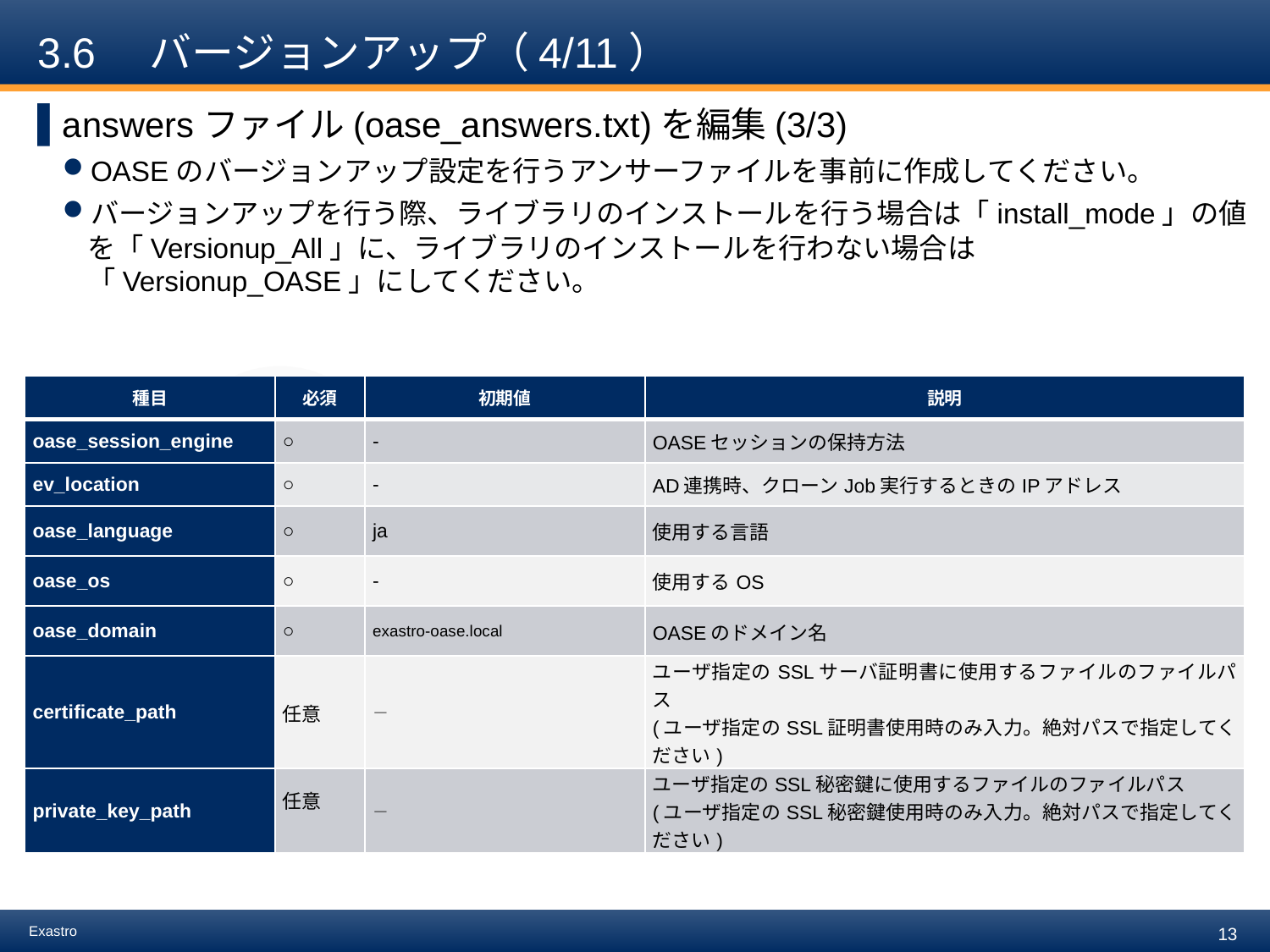

# 3.6　バージョンアップ（4/11）
answersファイル(oase_answers.txt)を編集(3/3)
OASEのバージョンアップ設定を行うアンサーファイルを事前に作成してください。
バージョンアップを行う際、ライブラリのインストールを行う場合は「install_mode」の値を「Versionup_All」に、ライブラリのインストールを行わない場合は「Versionup_OASE」にしてください。

| 種目 | 必須 | 初期値 | 説明 |
| --- | --- | --- | --- |
| oase\_session\_engine | ○ | - | OASEセッションの保持方法 |
| ev\_location | ○ | - | AD連携時、クローンJob実行するときのIPアドレス |
| oase\_language | ○ | ja | 使用する言語 |
| oase\_os | ○ | - | 使用するOS |
| oase\_domain | ○ | exastro-oase.local | OASEのドメイン名 |
| certificate\_path | 任意 | － | ユーザ指定のSSLサーバ証明書に使用するファイルのファイルパス (ユーザ指定のSSL証明書使用時のみ入力。絶対パスで指定してください) |
| private\_key\_path | 任意 | － | ユーザ指定のSSL秘密鍵に使用するファイルのファイルパス (ユーザ指定のSSL秘密鍵使用時のみ入力。絶対パスで指定してください) |